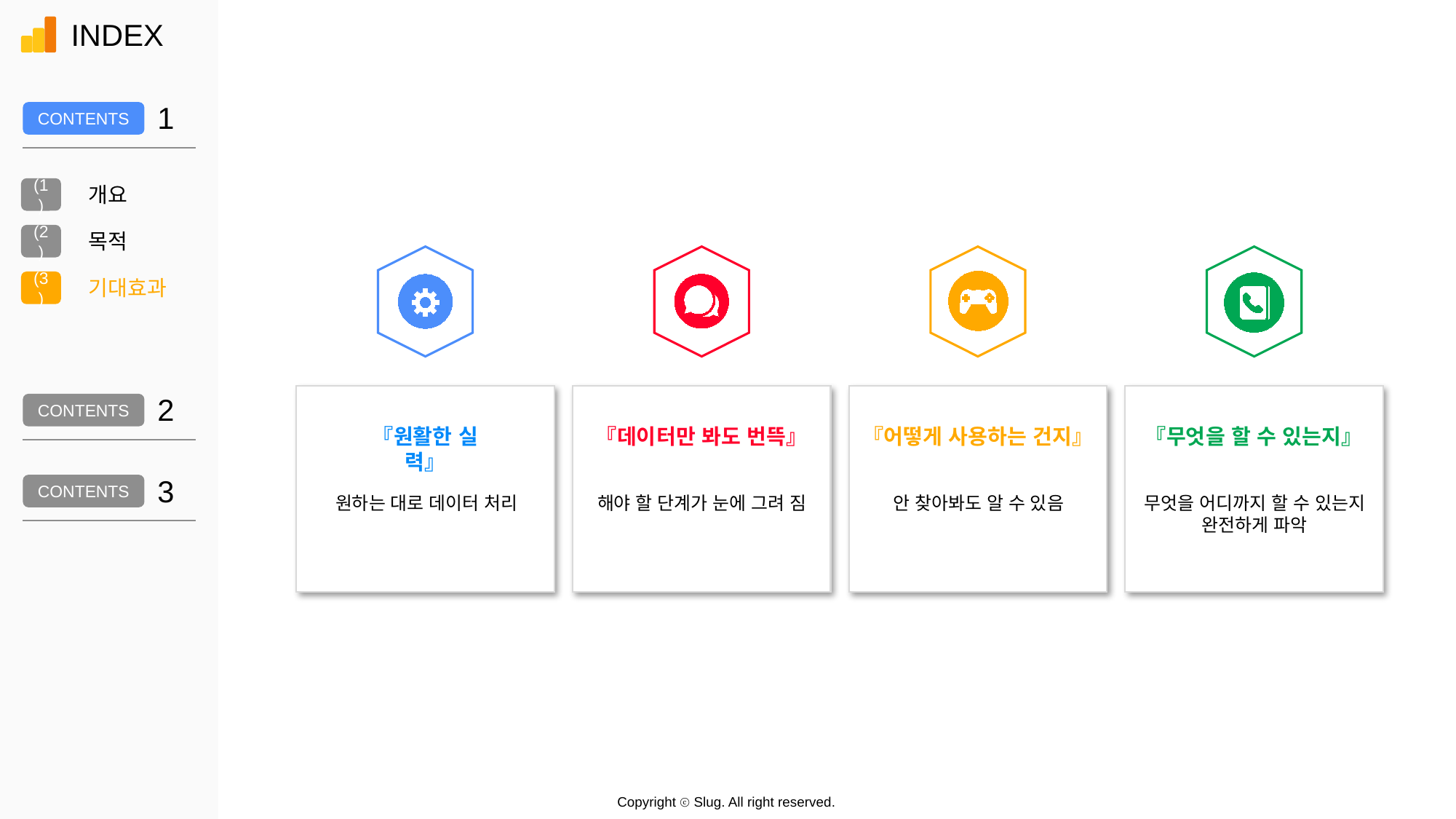

INDEX

1
CONTENTS
개요
(1)
목적
(2)

기대효과

(3)

2
CONTENTS

『원활한 실력』
『데이터만 봐도 번뜩』
『어떻게 사용하는 건지』
『무엇을 할 수 있는지』
3
CONTENTS
원하는 대로 데이터 처리
해야 할 단계가 눈에 그려 짐
안 찾아봐도 알 수 있음
무엇을 어디까지 할 수 있는지 완전하게 파악
Copyright ⓒ Slug. All right reserved.